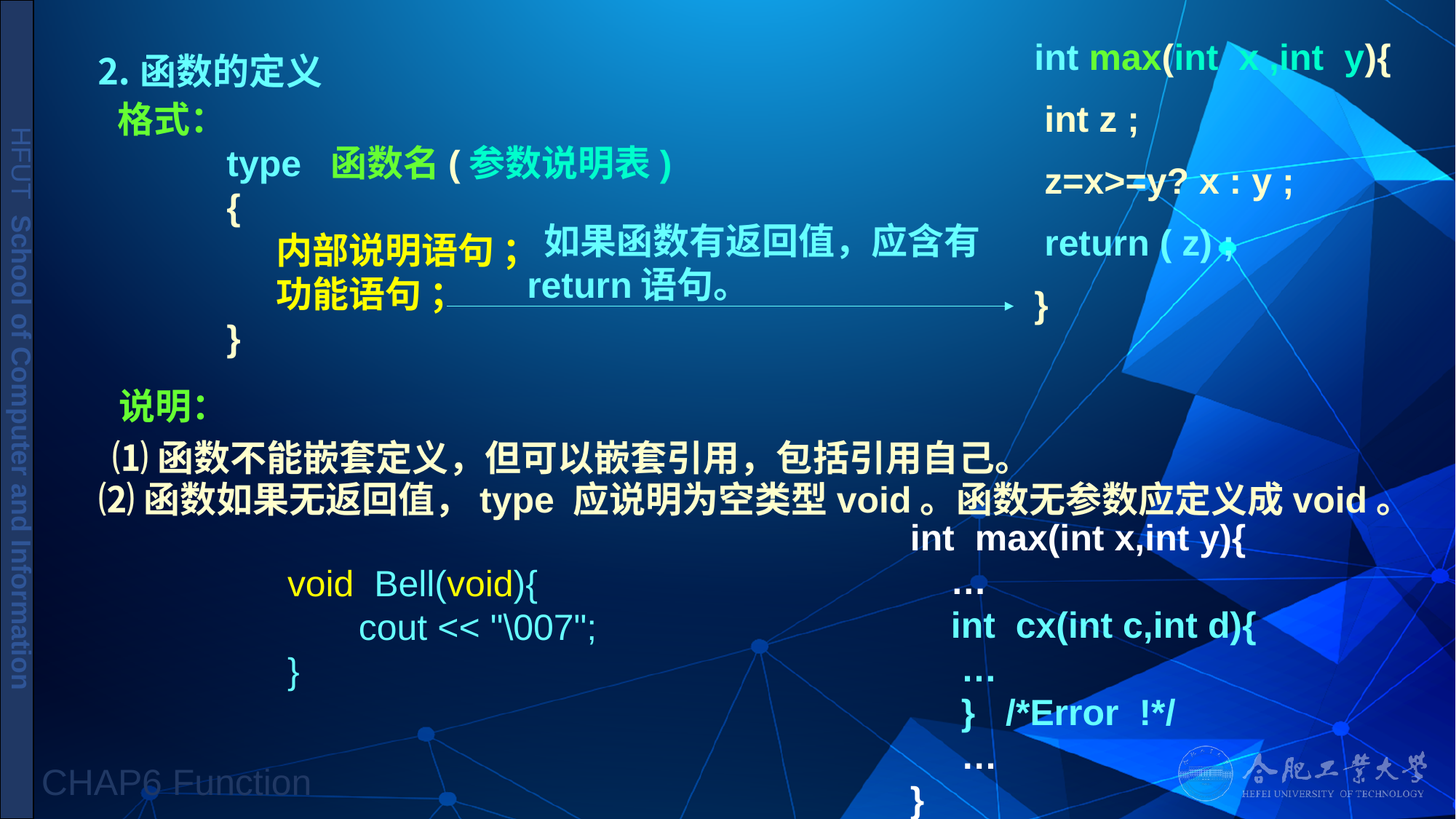

int max(int  x ,int  y){
 int z ;
 z=x>=y? x : y ;
 return ( z) ;
}
# ⒉函数的定义
格式：
	type  函数名(参数说明表)
	{
  	     内部说明语句 ；
  	     功能语句 ；
	}
 如果函数有返回值，应含有return语句。
说明：
⑴函数不能嵌套定义，但可以嵌套引用，包括引用自己。
        ⑵函数如果无返回值，type 应说明为空类型void。函数无参数应定义成void。
int  max(int x,int y){
    …
    int  cx(int c,int d){
     …
     }   /*Error  !*/
     …
}
void  Bell(void){
       cout << "\007";
}